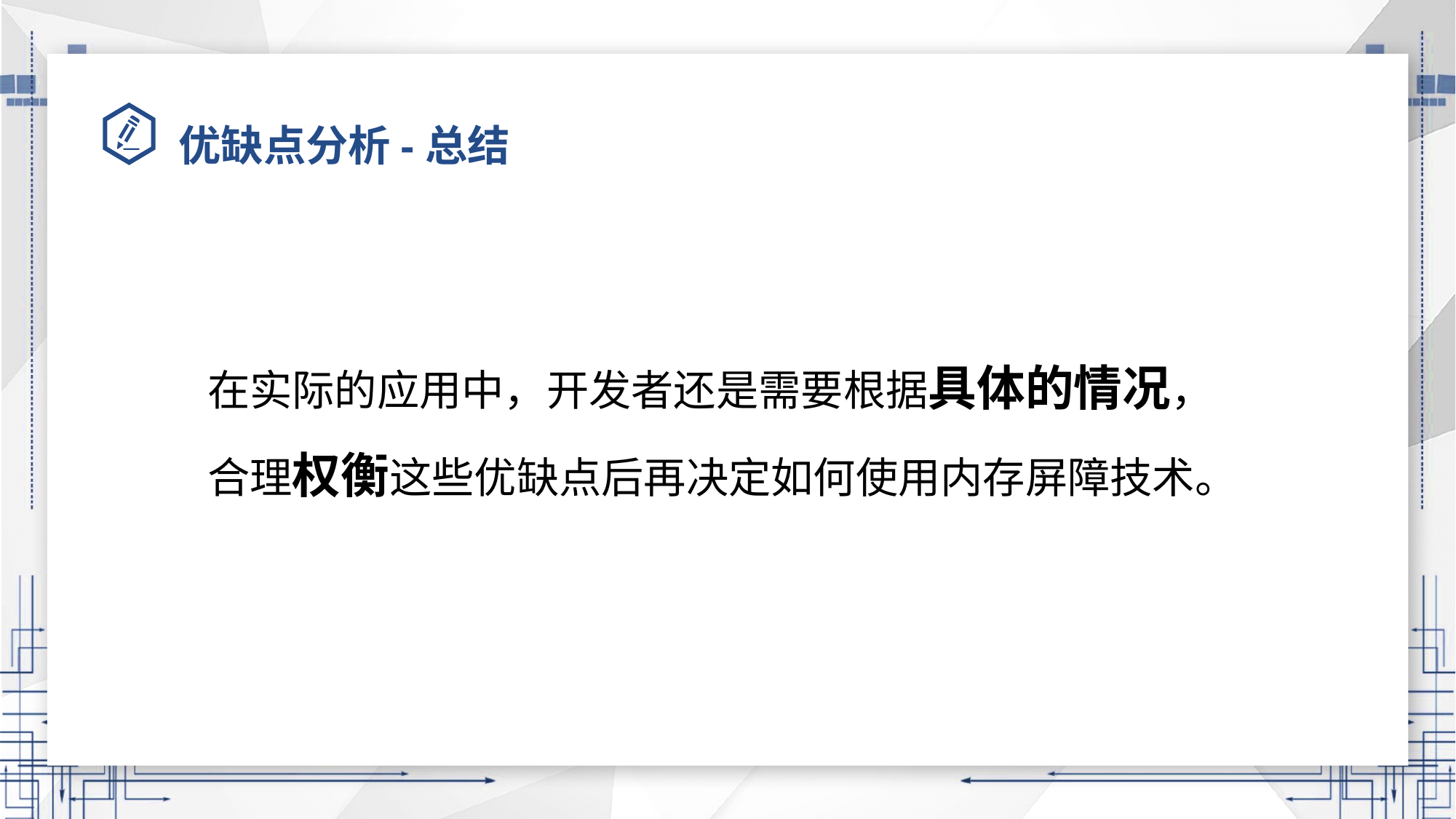

# 优缺点分析-总结

在实际的应用中，开发者还是需要根据具体的情况，合理权衡这些优缺点后再决定如何使用内存屏障技术。